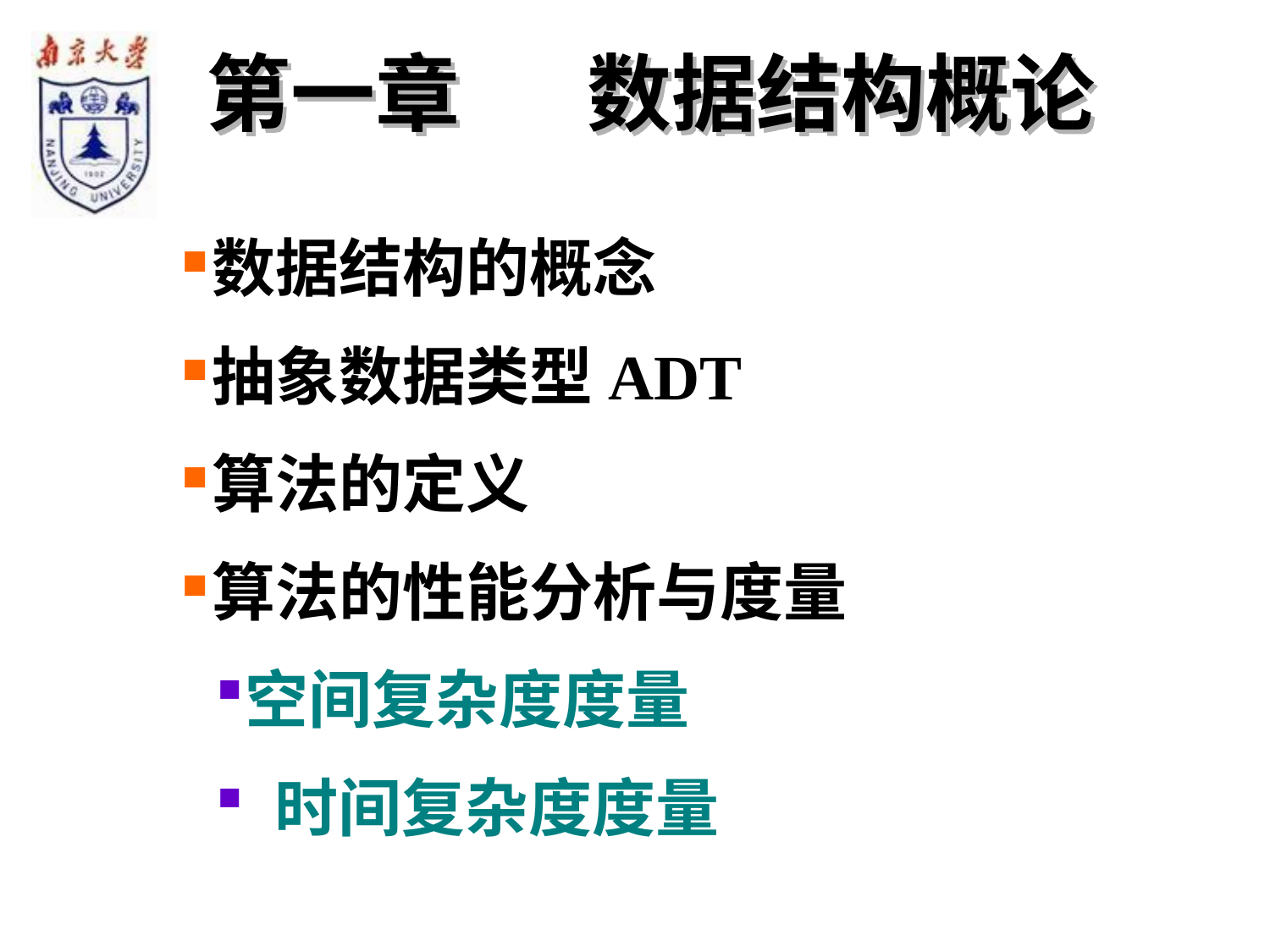

第一章	数据结构概论
数据结构的概念
抽象数据类型ADT
算法的定义
算法的性能分析与度量
空间复杂度度量
 时间复杂度度量